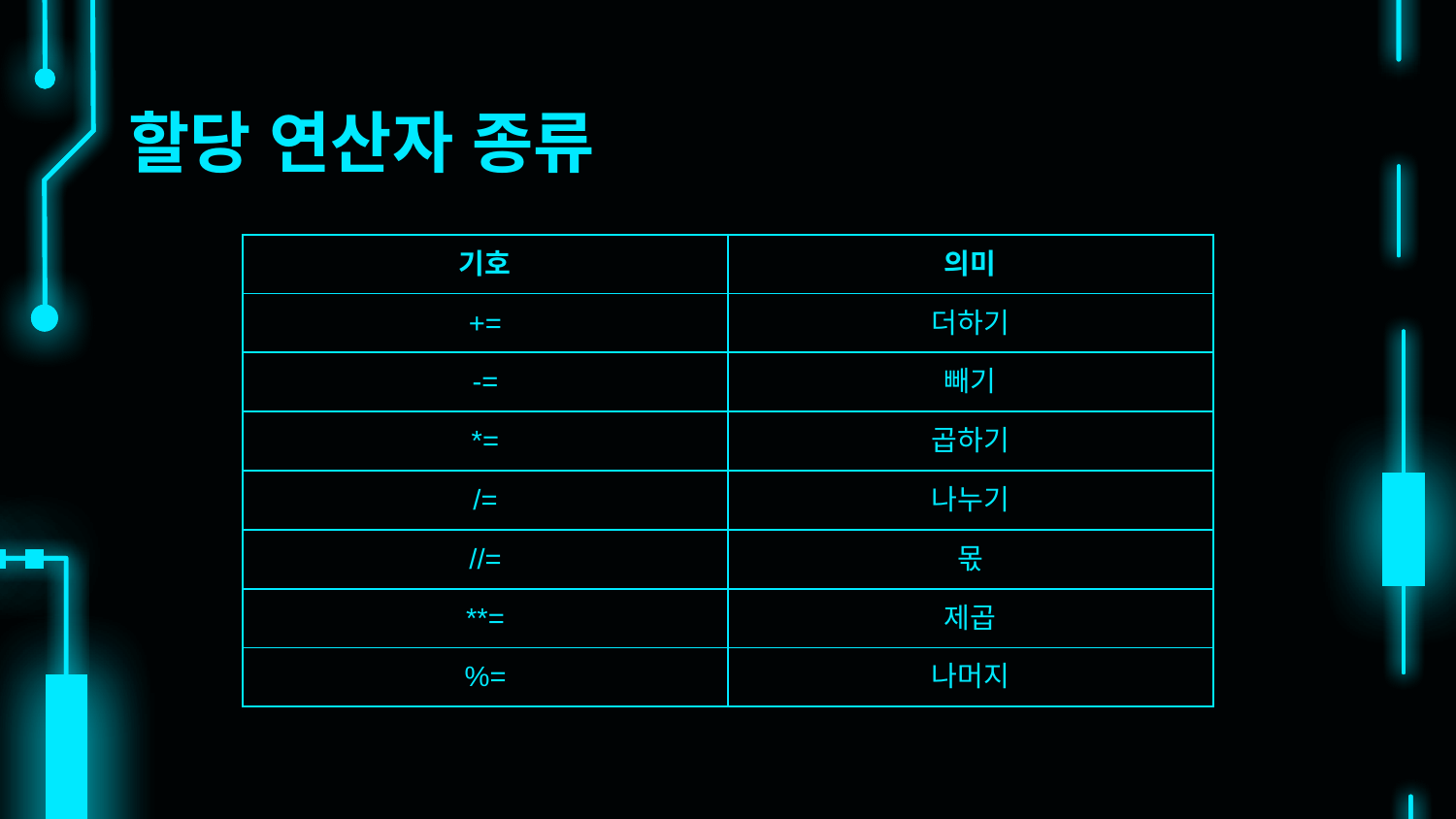

# 할당 연산자 종류
| 기호 | 의미 |
| --- | --- |
| += | 더하기 |
| -= | 빼기 |
| \*= | 곱하기 |
| /= | 나누기 |
| //= | 몫 |
| \*\*= | 제곱 |
| %= | 나머지 |